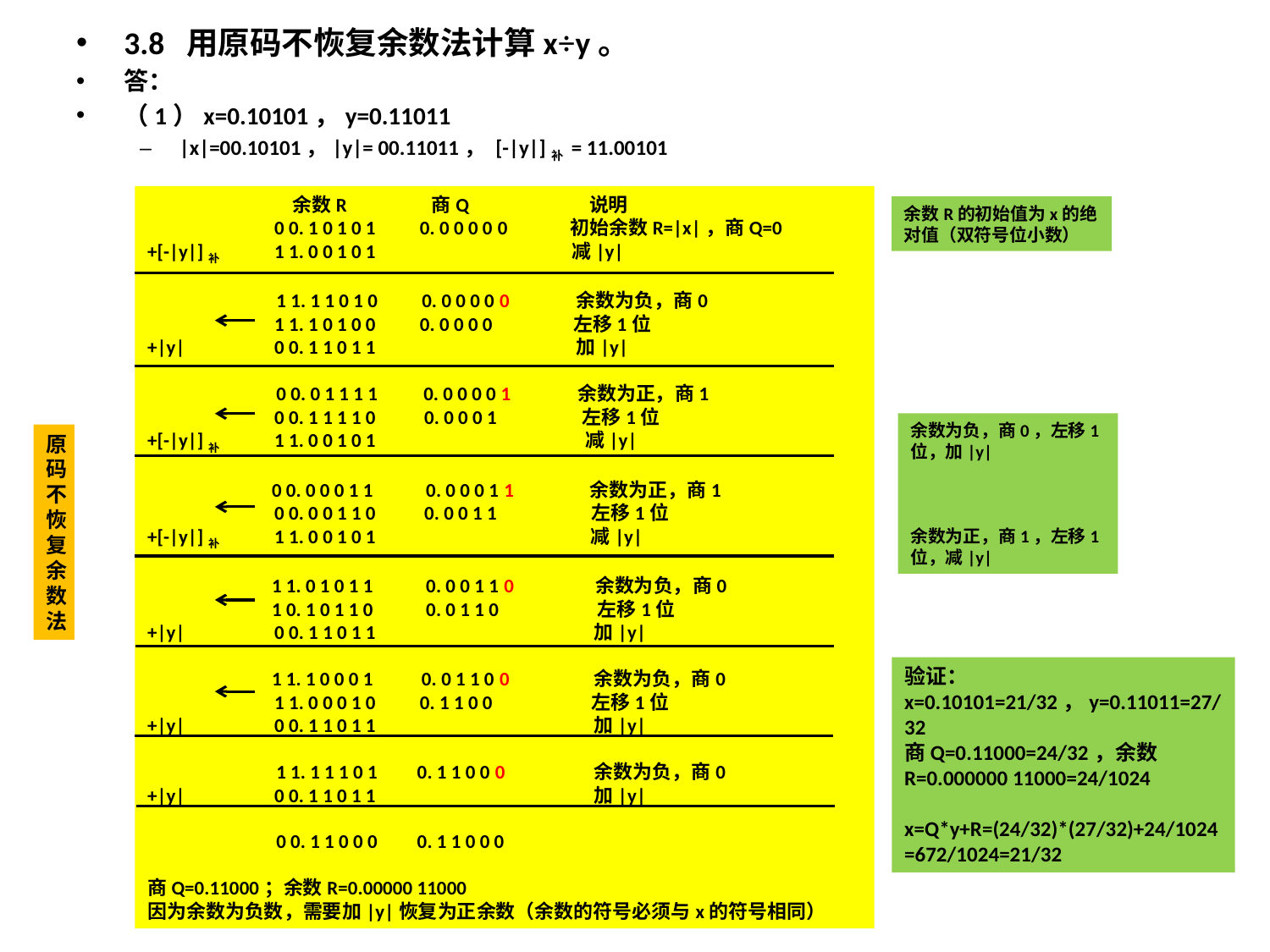

3.8  用原码不恢复余数法计算x÷y。
答：
（1）x=0.10101，y=0.11011
|x|=00.10101，|y|= 00.11011， [-|y|]补 = 11.00101

                       	   余数R                  商Q                          说明
	0 0. 1 0 1 0 1          0. 0 0 0 0 0             初始余数R=|x|，商Q=0
+[-|y|]补	1 1. 0 0 1 0 1                                           减|y|

                             1 1. 1 1 0 1 0          0. 0 0 0 0 0              余数为负，商0
 	1 1. 1 0 1 0 0          0. 0 0 0 0                 左移1位
+|y|	0 0. 1 1 0 1 1                                            加|y|

                             0 0. 0 1 1 1 1	     0. 0 0 0 0 1	          余数为正，商1
	0 0. 1 1 1 1 0           0. 0 0 0 1                  左移1位
+[-|y|]补	1 1. 0 0 1 0 1                                              减|y|

                            0 0. 0 0 0 1 1            0. 0 0 0 1 1                余数为正，商1
	0 0. 0 0 1 1 0           0. 0 0 1 1                    左移1位
+[-|y|]补	1 1. 0 0 1 0 1		             减|y|

                            1 1. 0 1 0 1 1            0. 0 0 1 1 0	              余数为负，商0
                            1 0. 1 0 1 1 0            0. 0 1 1 0                     左移1位
+|y|	0 0. 1 1 0 1 1                                                加|y|

                            1 1. 1 0 0 0 1           0. 0 1 1 0 0                  余数为负，商0
	1 1. 0 0 0 1 0          0. 1 1 0 0                     左移1位
+|y|	0 0. 1 1 0 1 1                                                加|y|

                             1 1. 1 1 1 0 1         0. 1 1 0 0 0                   余数为负，商0
+|y|	0 0. 1 1 0 1 1                                                加|y|

                             0 0. 1 1 0 0 0         0. 1 1 0 0 0

商Q=0.11000；余数R=0.00000 11000
因为余数为负数，需要加|y|恢复为正余数（余数的符号必须与x的符号相同）
余数R的初始值为x的绝对值（双符号位小数）
余数为负，商0，左移1位，加|y|

余数为正，商1，左移1位，减|y|
原码不恢复余数法
验证：x=0.10101=21/32，y=0.11011=27/32
商Q=0.11000=24/32，余数R=0.000000 11000=24/1024

x=Q*y+R=(24/32)*(27/32)+24/1024=672/1024=21/32